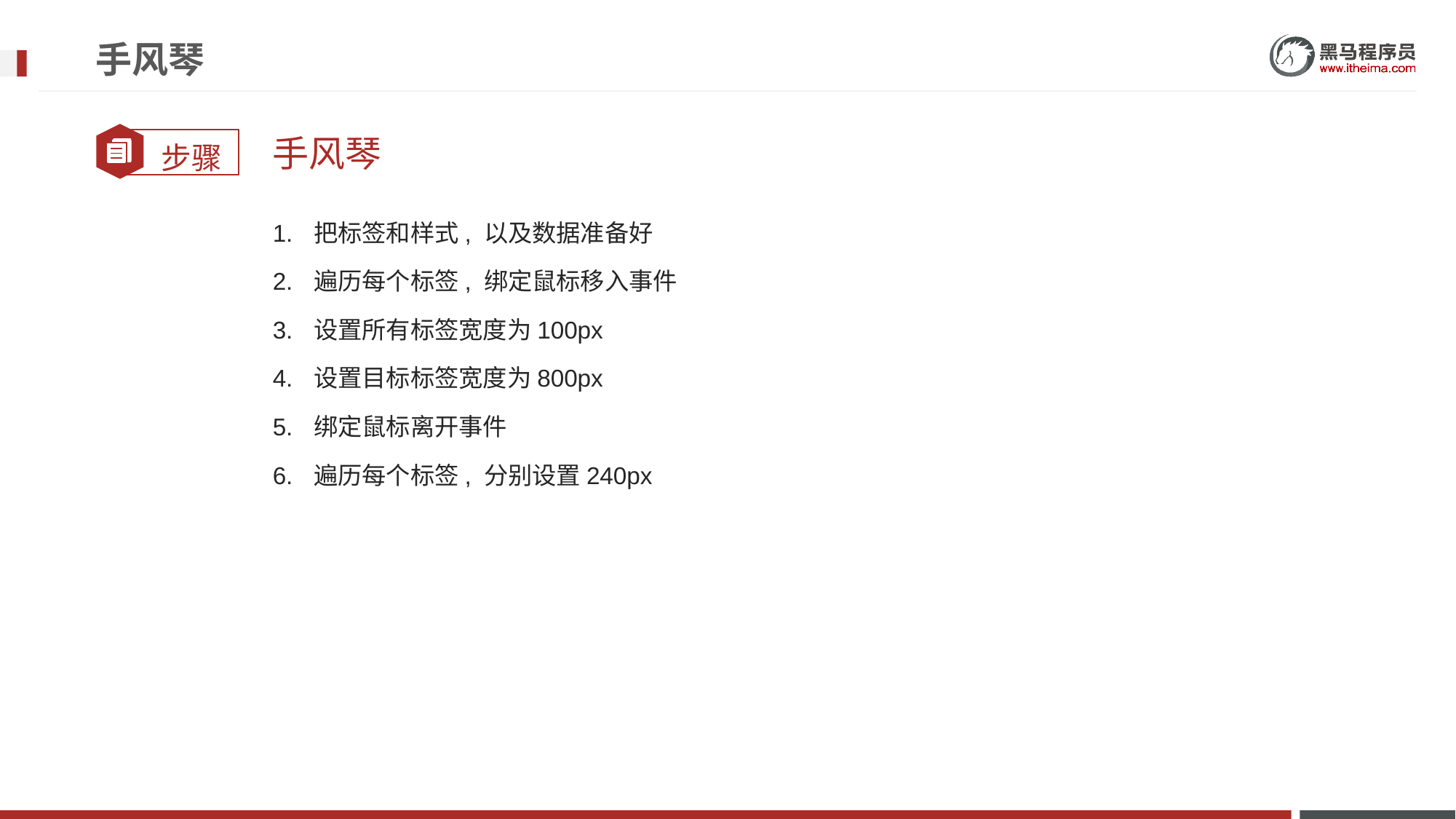

# 手风琴
手风琴
把标签和样式, 以及数据准备好
遍历每个标签, 绑定鼠标移入事件
设置所有标签宽度为100px
设置目标标签宽度为800px
绑定鼠标离开事件
遍历每个标签, 分别设置240px